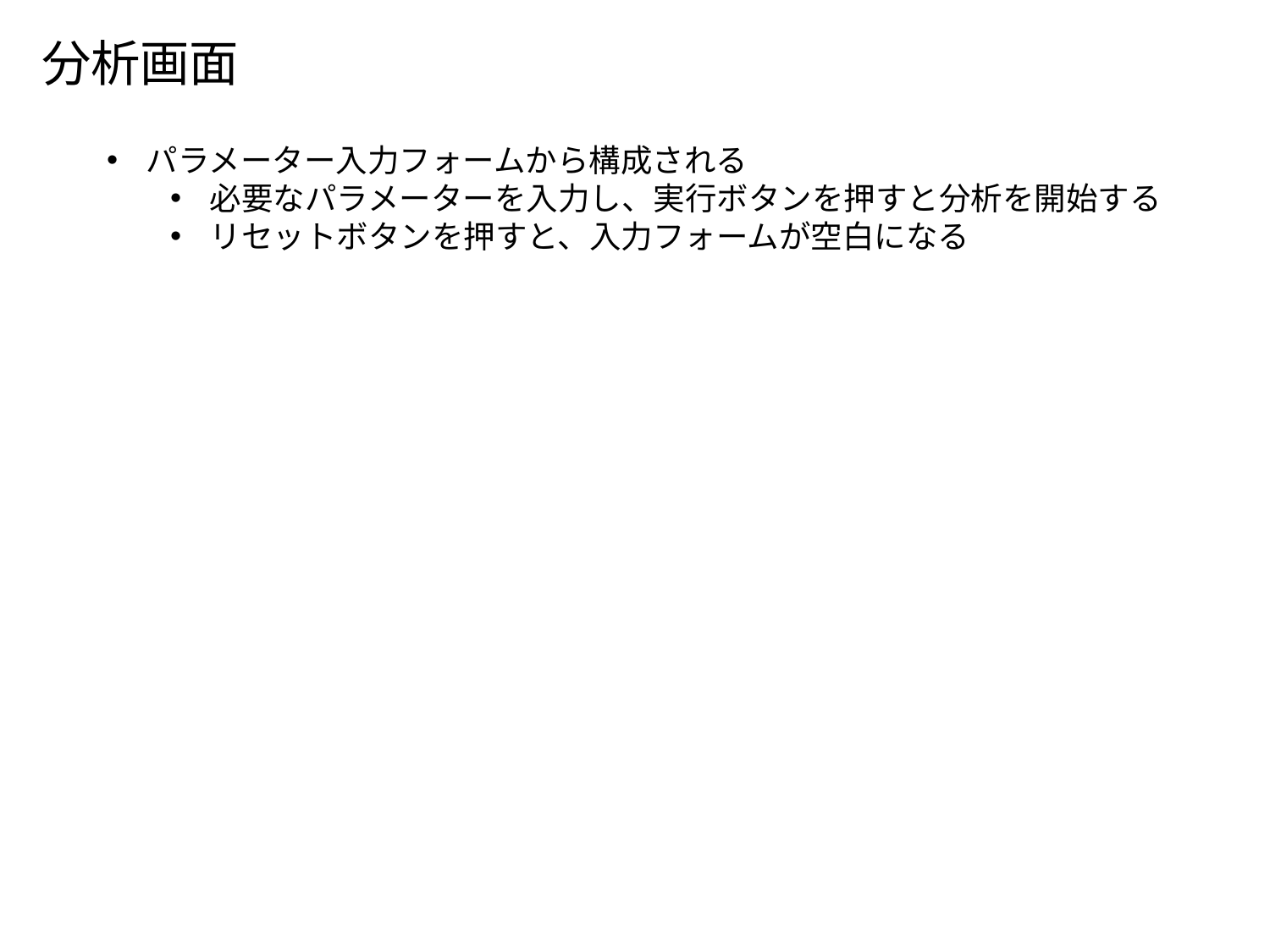

分析画面
パラメーター入力フォームから構成される
必要なパラメーターを入力し、実行ボタンを押すと分析を開始する
リセットボタンを押すと、入力フォームが空白になる